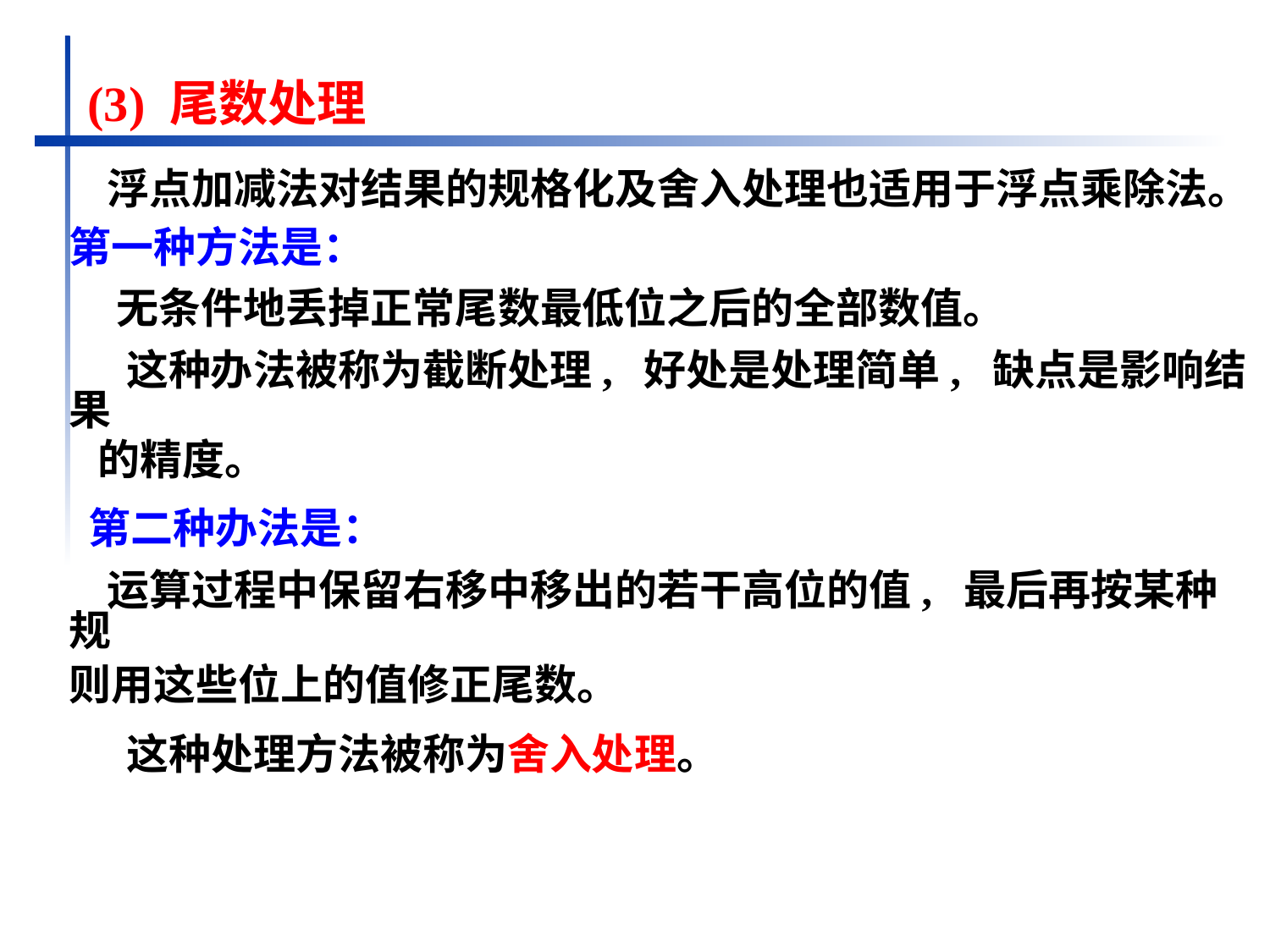

(3) 尾数处理
   浮点加减法对结果的规格化及舍入处理也适用于浮点乘除法。
第一种方法是：
    无条件地丢掉正常尾数最低位之后的全部数值。
     这种办法被称为截断处理,  好处是处理简单,  缺点是影响结果
  的精度。
 第二种办法是：
   运算过程中保留右移中移出的若干高位的值,  最后再按某种规
则用这些位上的值修正尾数。
     这种处理方法被称为舍入处理。